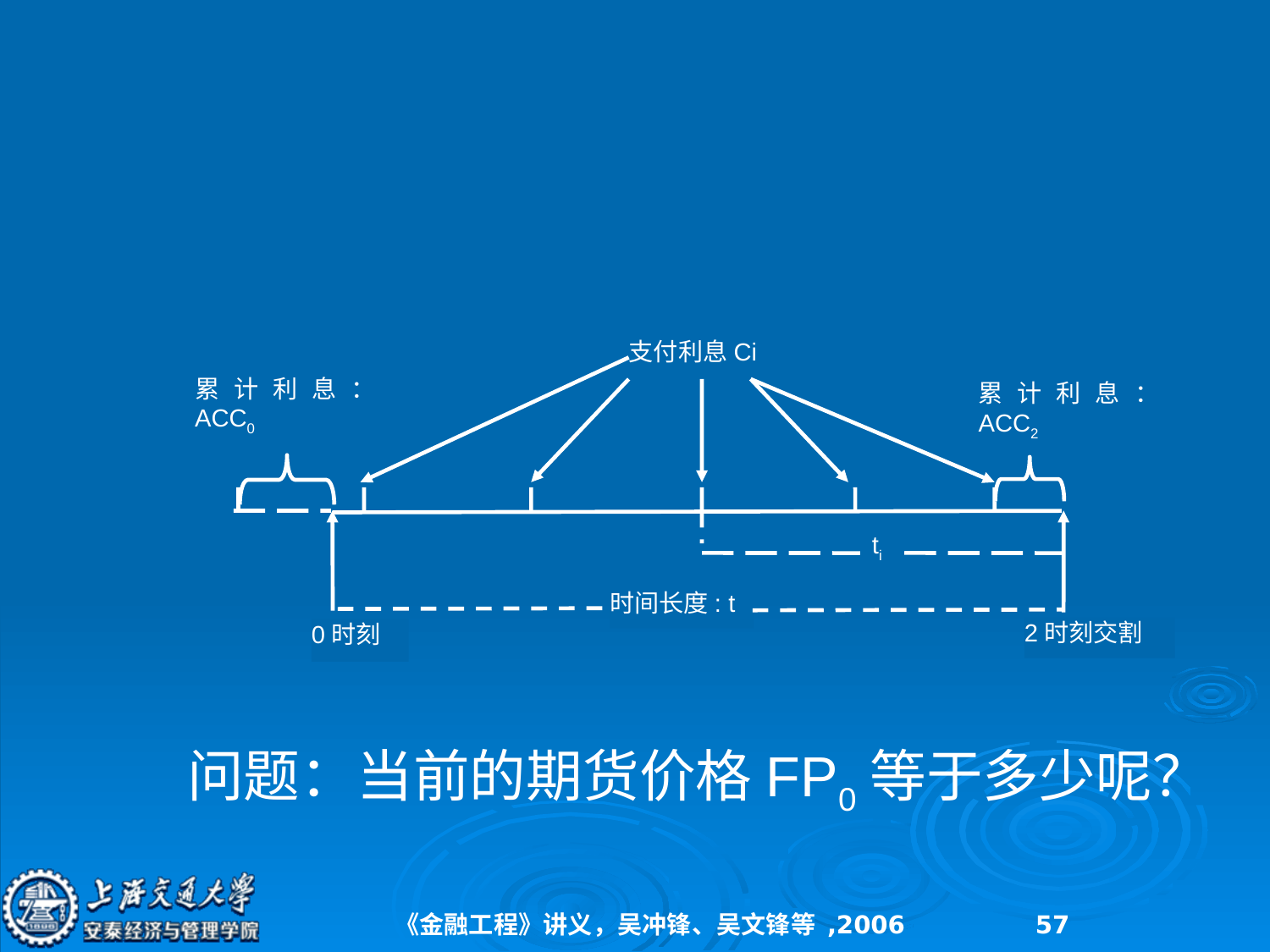

#
支付利息Ci

累计利息：ACC0
累计利息：ACC2

ti

时间长度: t

2时刻交割
0时刻
问题：当前的期货价格FP0等于多少呢？